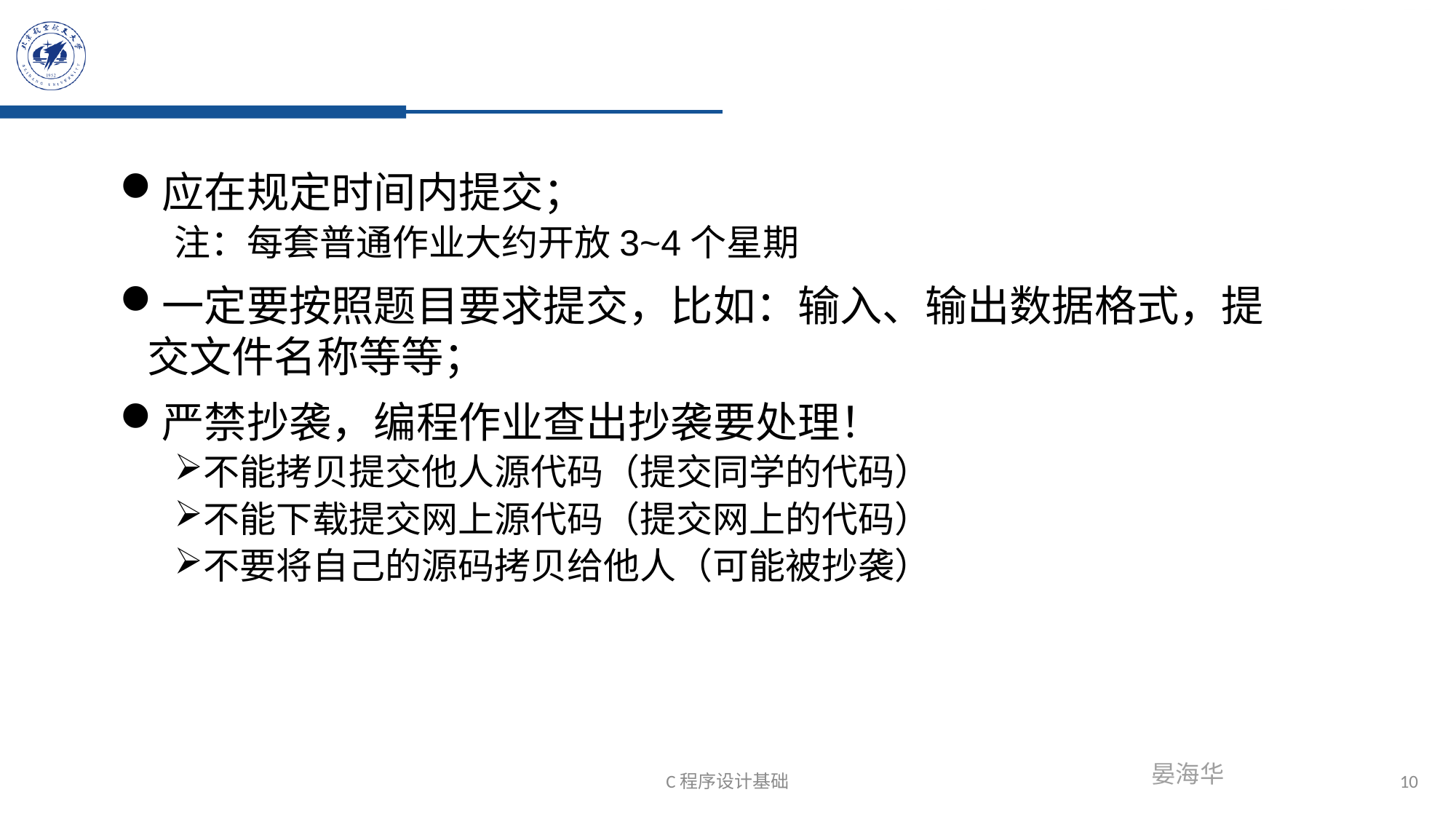

应在规定时间内提交；
注：每套普通作业大约开放3~4个星期
一定要按照题目要求提交，比如：输入、输出数据格式，提交文件名称等等；
严禁抄袭，编程作业查出抄袭要处理！
不能拷贝提交他人源代码（提交同学的代码）
不能下载提交网上源代码（提交网上的代码）
不要将自己的源码拷贝给他人（可能被抄袭）
10
C程序设计基础